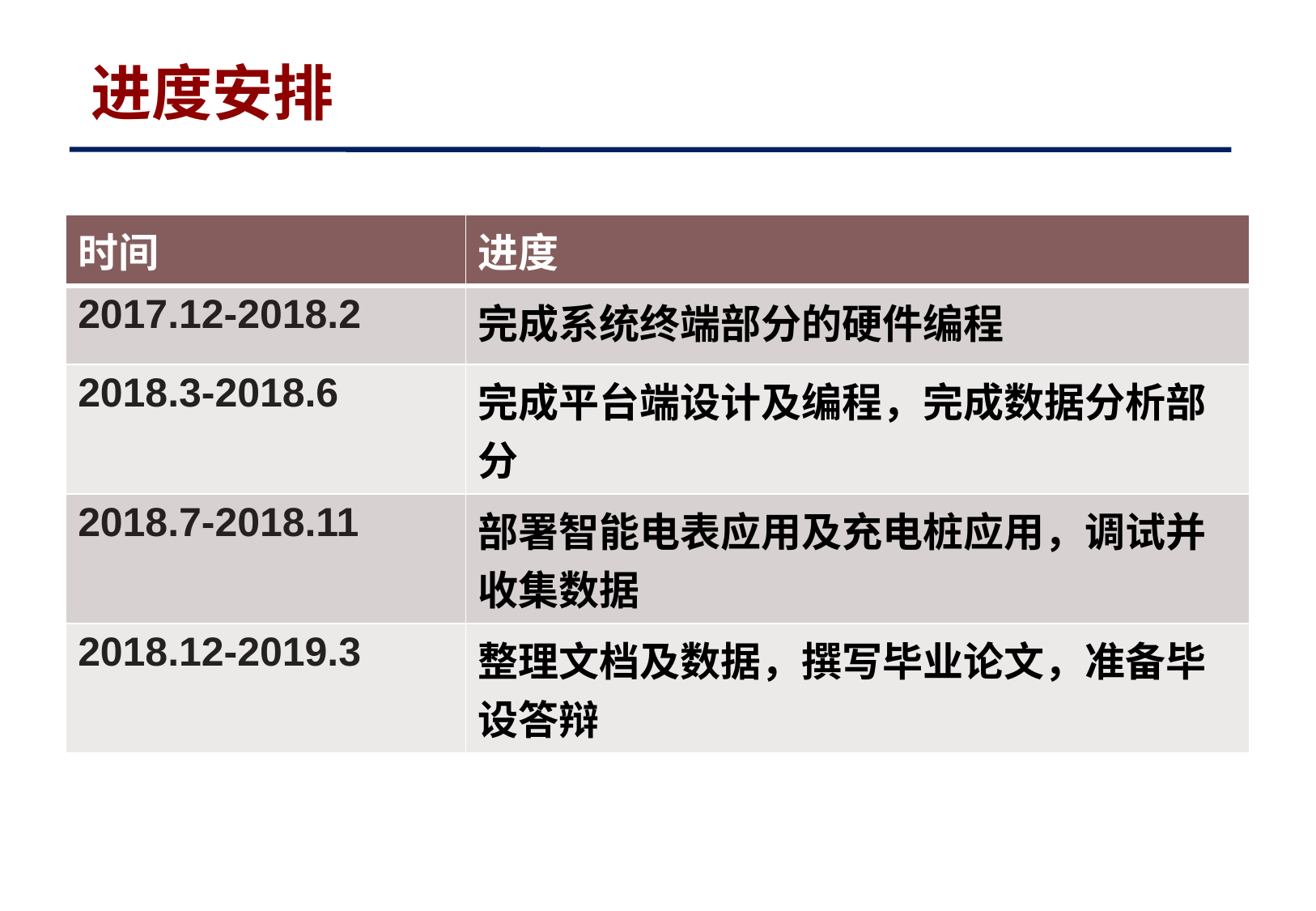

# 进度安排
| 时间 | 进度 |
| --- | --- |
| 2017.12-2018.2 | 完成系统终端部分的硬件编程 |
| 2018.3-2018.6 | 完成平台端设计及编程，完成数据分析部分 |
| 2018.7-2018.11 | 部署智能电表应用及充电桩应用，调试并收集数据 |
| 2018.12-2019.3 | 整理文档及数据，撰写毕业论文，准备毕设答辩 |
21